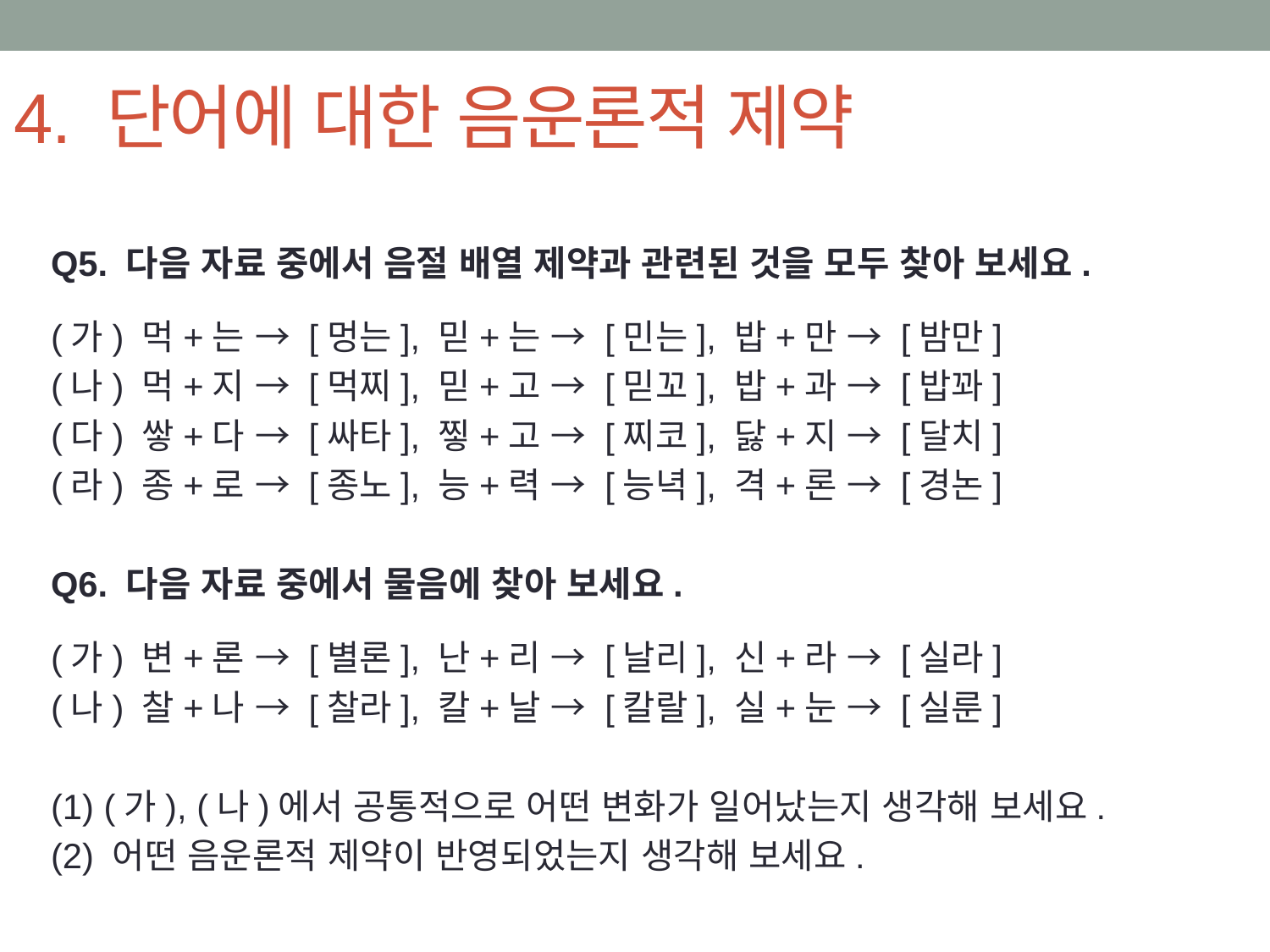

# 4. 단어에 대한 음운론적 제약

Q5. 다음 자료 중에서 음절 배열 제약과 관련된 것을 모두 찾아 보세요.

(가) 먹+는 → [멍는], 믿+는 → [민는], 밥+만 → [밤만]
(나) 먹+지 → [먹찌], 믿+고 → [믿꼬], 밥+과 → [밥꽈]
(다) 쌓+다 → [싸타], 찧+고 → [찌코], 닳+지 → [달치]
(라) 종+로 → [종노], 능+력 → [능녁], 격+론 → [경논]

Q6. 다음 자료 중에서 물음에 찾아 보세요.

(가) 변+론 → [별론], 난+리 → [날리], 신+라 → [실라]
(나) 찰+나 → [찰라], 칼+날 → [칼랄], 실+눈 → [실룬]

(1) (가), (나)에서 공통적으로 어떤 변화가 일어났는지 생각해 보세요.
(2) 어떤 음운론적 제약이 반영되었는지 생각해 보세요.